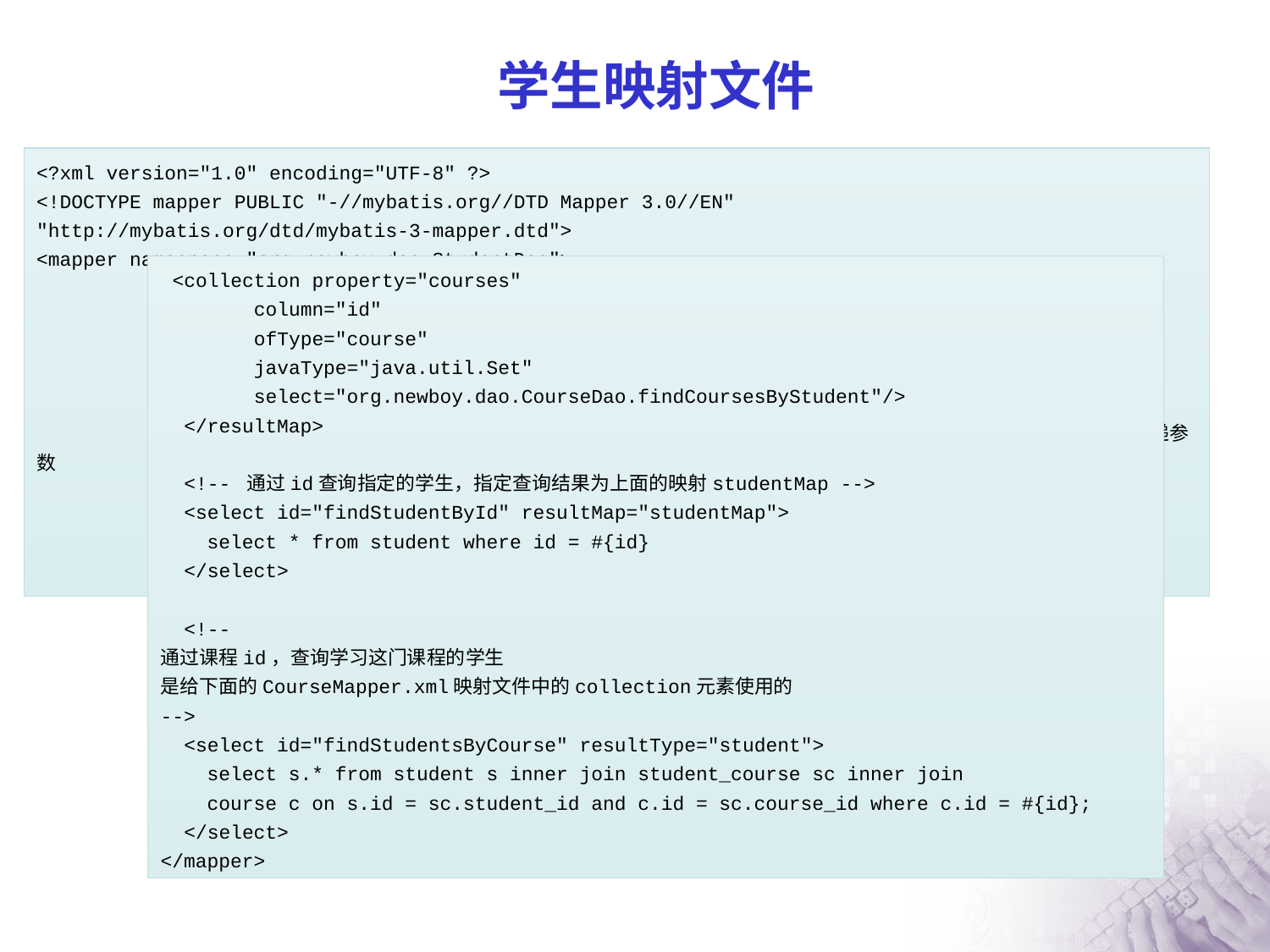

# 学生映射文件
<?xml version="1.0" encoding="UTF-8" ?>
<!DOCTYPE mapper PUBLIC "-//mybatis.org//DTD Mapper 3.0//EN"
"http://mybatis.org/dtd/mybatis-3-mapper.dtd">
<mapper namespace="org.newboy.dao.StudentDao">

	<!-- 其它的属性都没有映射，只指定了集合的属性 -->
	<resultMap type="student" id="studentMap">
		<!--
			property:  指定关联的属性名
			column:  指定student表的主键列的列名，用于给select中指定的SQL语句传递参数
			ofType: 指定集合中单个元素的类型
			javaType: 指定属性类型，即集合的类型
			select: 指定查询语句，格式：namespace.id，参数由上面的的column指定
		 -->
 <collection property="courses"
        column="id"
        ofType="course"
        javaType="java.util.Set"
        select="org.newboy.dao.CourseDao.findCoursesByStudent"/>
  </resultMap>

  <!-- 通过id查询指定的学生，指定查询结果为上面的映射studentMap -->
  <select id="findStudentById" resultMap="studentMap">
    select * from student where id = #{id}
  </select>

  <!--
通过课程id，查询学习这门课程的学生
是给下面的CourseMapper.xml映射文件中的collection元素使用的
-->
  <select id="findStudentsByCourse" resultType="student">
    select s.* from student s inner join student_course sc inner join
    course c on s.id = sc.student_id and c.id = sc.course_id where c.id = #{id};
  </select>
</mapper>